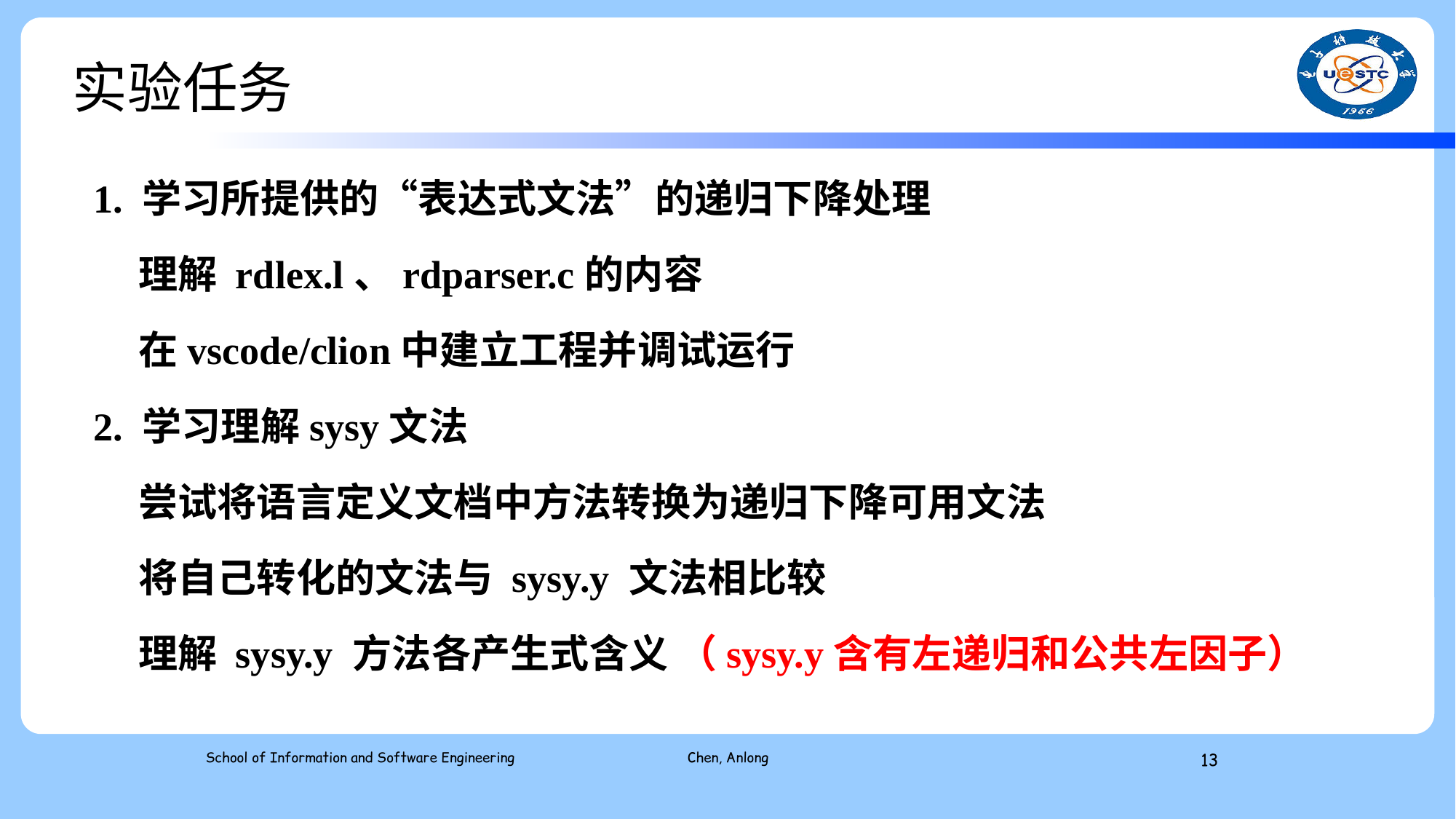

实验任务
1. 学习所提供的“表达式文法”的递归下降处理
    理解 rdlex.l、rdparser.c的内容
    在vscode/clion中建立工程并调试运行
2. 学习理解sysy文法
    尝试将语言定义文档中方法转换为递归下降可用文法
    将自己转化的文法与 sysy.y 文法相比较
    理解 sysy.y 方法各产生式含义 （sysy.y含有左递归和公共左因子）

  School of Information and Software Engineering
Chen, Anlong
13